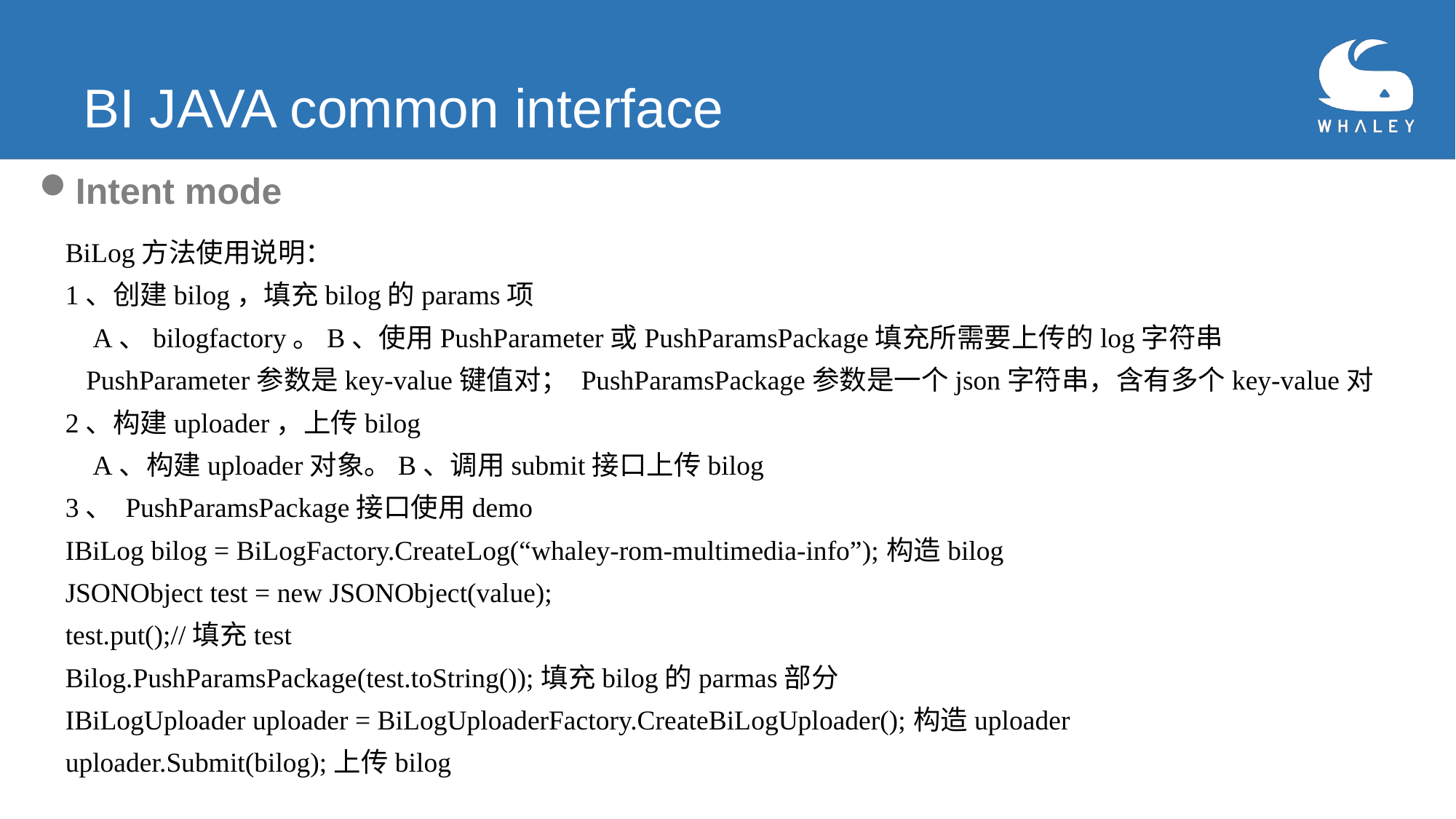

# BI JAVA common interface
Intent mode
BiLog方法使用说明：
1、创建bilog，填充bilog的params项
    A、bilogfactory。B、使用PushParameter或PushParamsPackage填充所需要上传的log字符串
   PushParameter参数是key-value键值对； PushParamsPackage参数是一个json字符串，含有多个key-value对
2、构建uploader，上传bilog
    A、构建uploader对象。B、调用submit接口上传bilog
3、 PushParamsPackage接口使用demo
IBiLog bilog = BiLogFactory.CreateLog(“whaley-rom-multimedia-info”);构造bilog
JSONObject test = new JSONObject(value);
test.put();//填充test
Bilog.PushParamsPackage(test.toString());填充bilog的parmas部分
IBiLogUploader uploader = BiLogUploaderFactory.CreateBiLogUploader();构造uploader
uploader.Submit(bilog);上传bilog